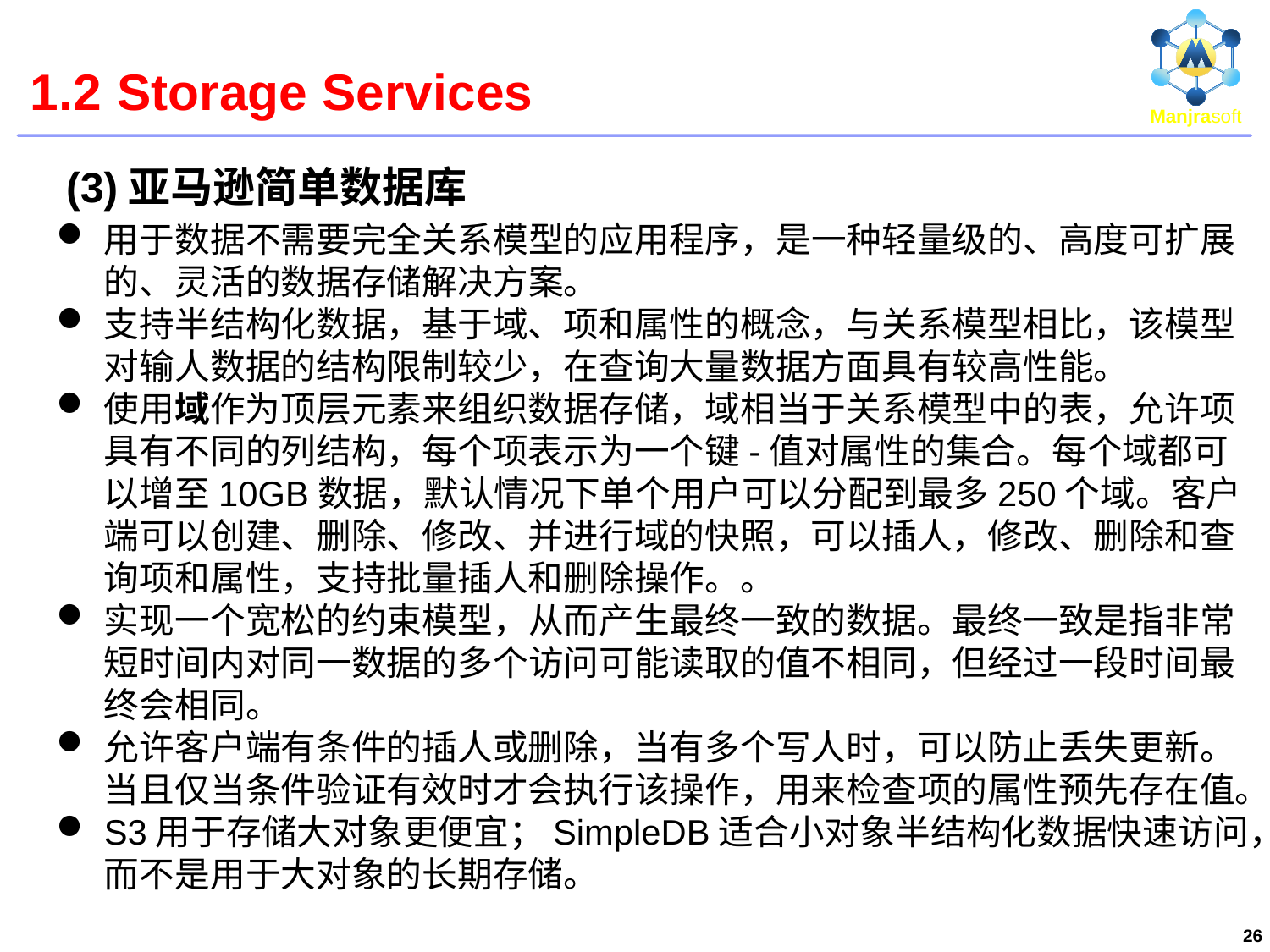

# 1.2 Storage Services
(3)亚马逊简单数据库
用于数据不需要完全关系模型的应用程序，是一种轻量级的、高度可扩展的、灵活的数据存储解决方案。
支持半结构化数据，基于域、项和属性的概念，与关系模型相比，该模型对输人数据的结构限制较少，在查询大量数据方面具有较高性能。
使用域作为顶层元素来组织数据存储，域相当于关系模型中的表，允许项具有不同的列结构，每个项表示为一个键-值对属性的集合。每个域都可以增至10GB数据，默认情况下单个用户可以分配到最多250个域。客户端可以创建、删除、修改、并进行域的快照，可以插人，修改、删除和查询项和属性，支持批量插人和删除操作。。
实现一个宽松的约束模型，从而产生最终一致的数据。最终一致是指非常短时间内对同一数据的多个访问可能读取的值不相同，但经过一段时间最终会相同。
允许客户端有条件的插人或删除，当有多个写人时，可以防止丢失更新。当且仅当条件验证有效时才会执行该操作，用来检查项的属性预先存在值。
S3用于存储大对象更便宜；SimpleDB适合小对象半结构化数据快速访问，而不是用于大对象的长期存储。
26